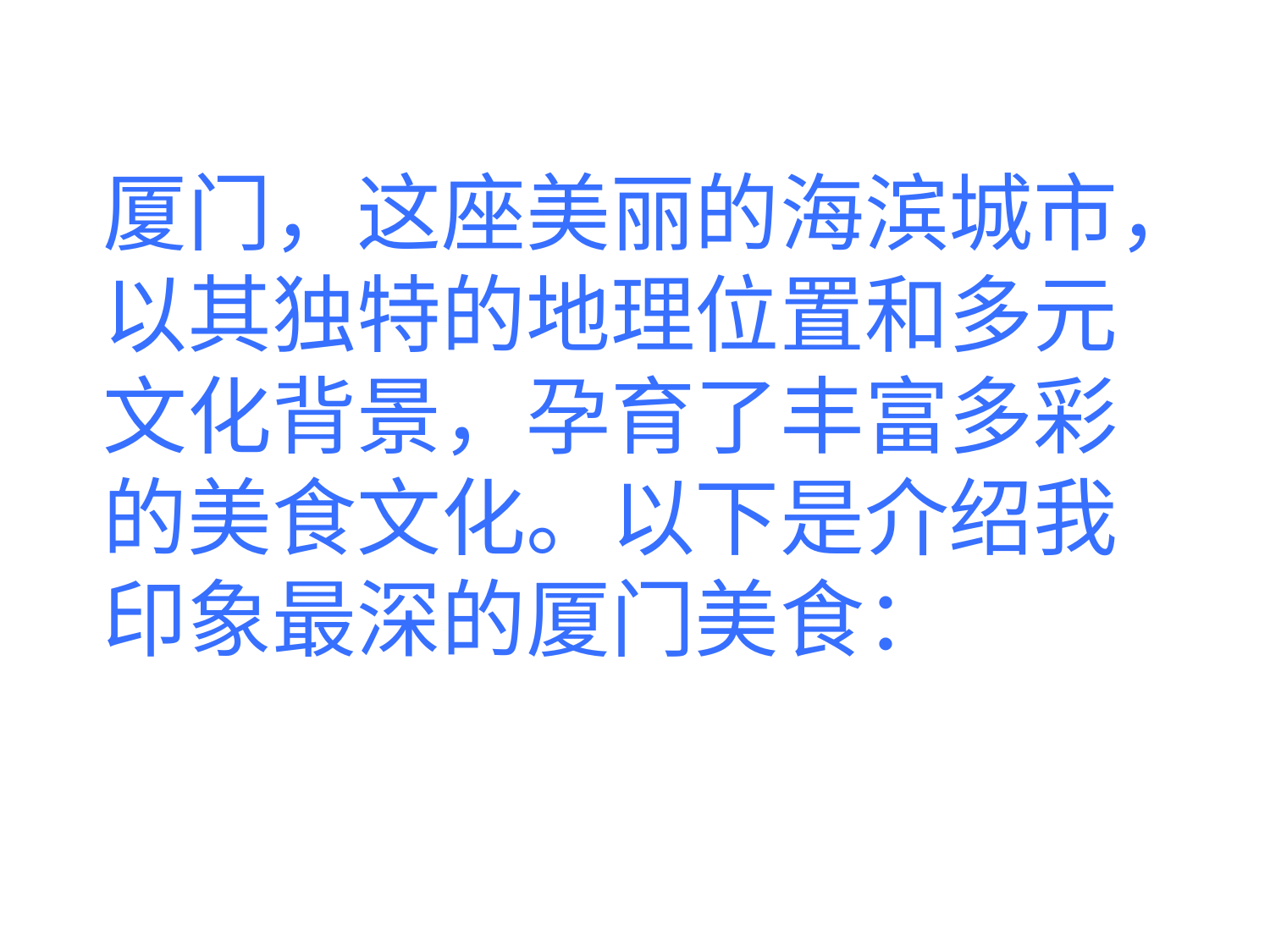

厦门，这座美丽的海滨城市，以其独特的地理位置和多元文化背景，孕育了丰富多彩的美食文化。以下是介绍我印象最深的厦门美食：